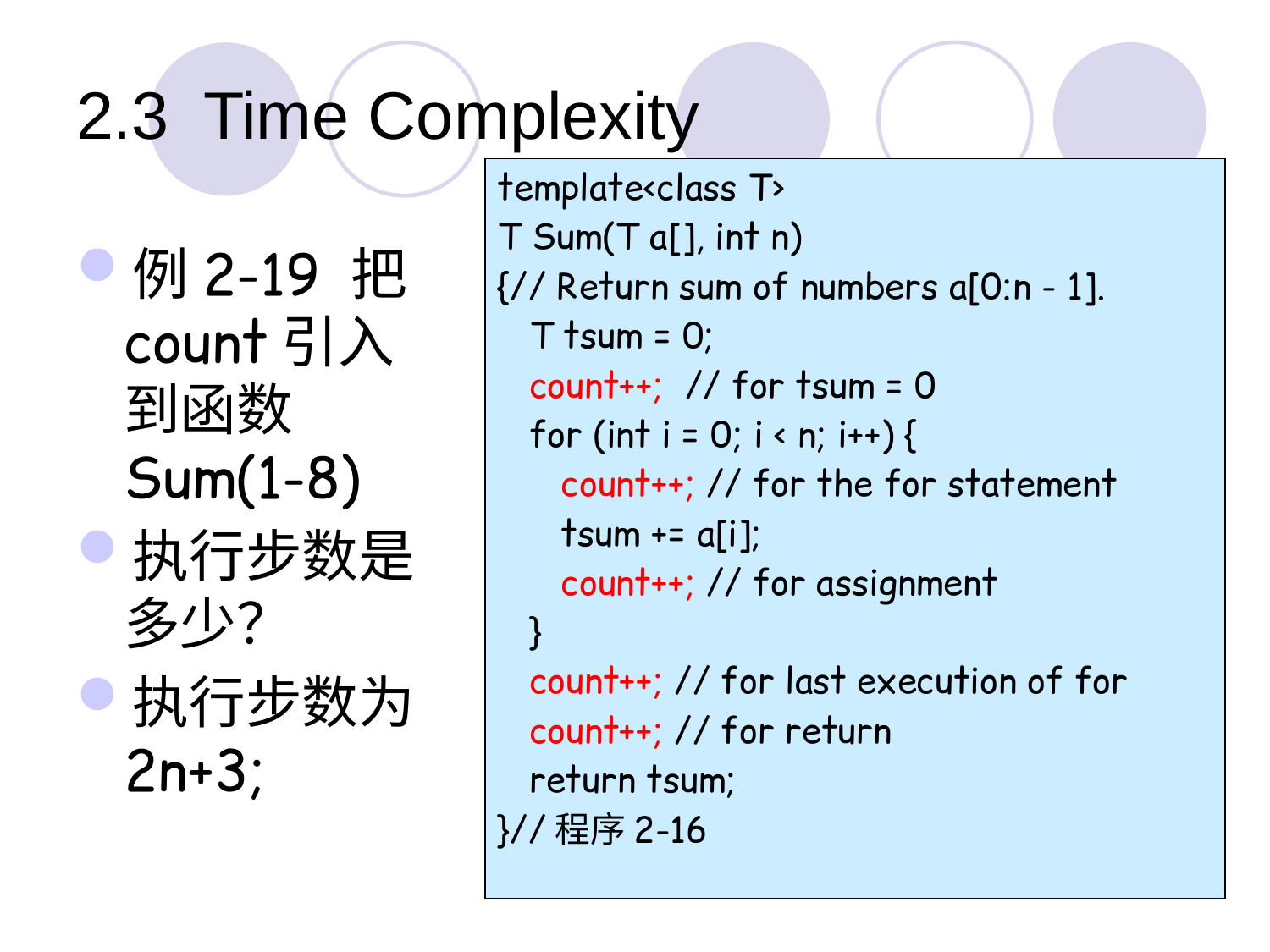

# 2.3	Time Complexity
template<class T>
T Sum(T a[], int n)
{// Return sum of numbers a[0:n - 1].
   T tsum = 0;
   count++;  // for tsum = 0
   for (int i = 0; i < n; i++) {
      count++; // for the for statement
      tsum += a[i];
      count++; // for assignment
   }
   count++; // for last execution of for
   count++; // for return
   return tsum;
}//程序2-16
例2-19 把count引入到函数Sum(1-8)
执行步数是多少？
执行步数为2n+3;

44